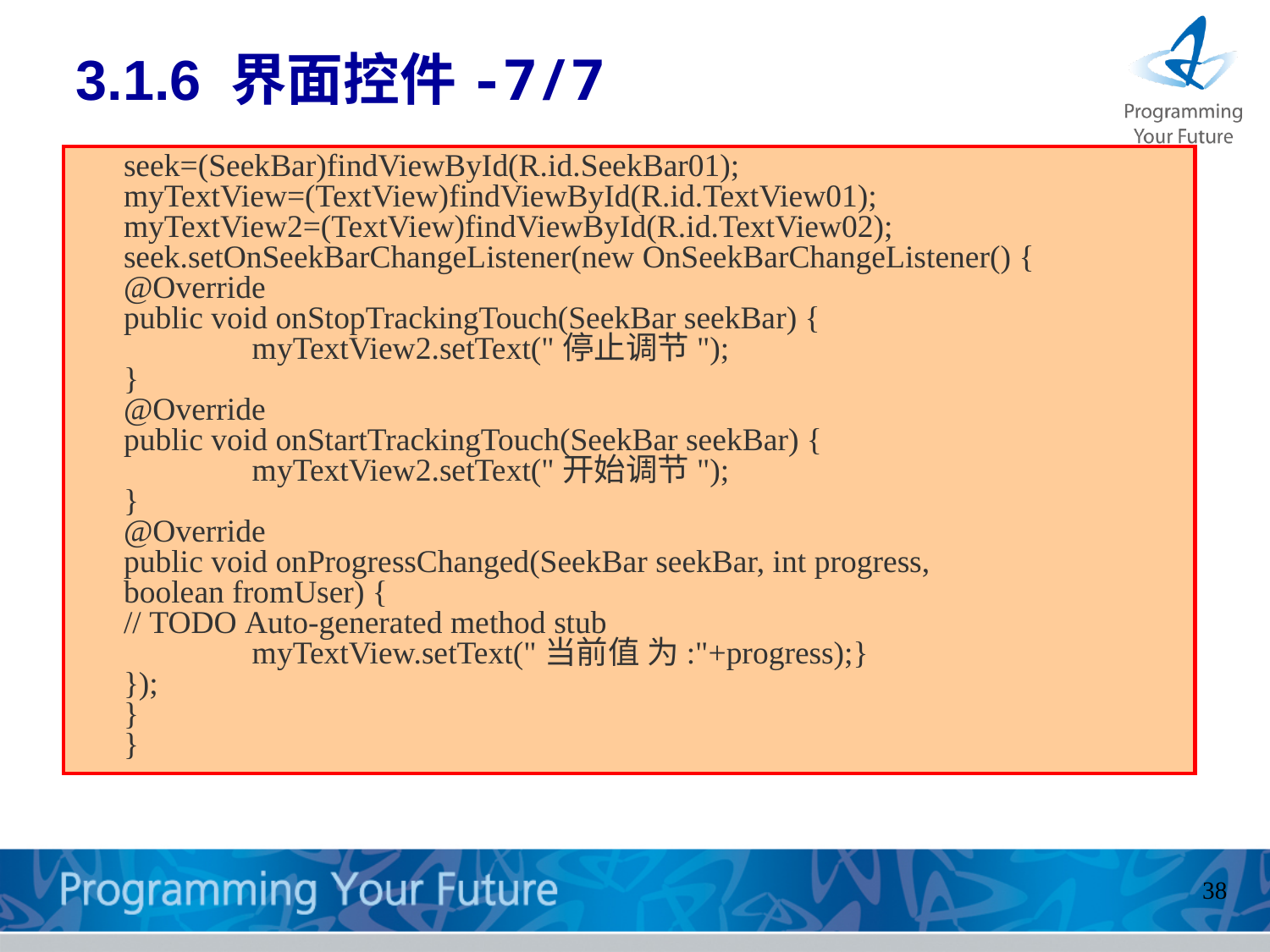

3.1.6 界面控件-7/7
	seek=(SeekBar)findViewById(R.id.SeekBar01);
myTextView=(TextView)findViewById(R.id.TextView01);
myTextView2=(TextView)findViewById(R.id.TextView02);
seek.setOnSeekBarChangeListener(new OnSeekBarChangeListener() {
@Override
public void onStopTrackingTouch(SeekBar seekBar) {
                myTextView2.setText("停止调节");
}
@Override
public void onStartTrackingTouch(SeekBar seekBar) {
                myTextView2.setText("开始调节");
}
@Override
public void onProgressChanged(SeekBar seekBar, int progress,
boolean fromUser) {
// TODO Auto-generated method stub
                myTextView.setText("当前值 为:"+progress);}
});
}
}